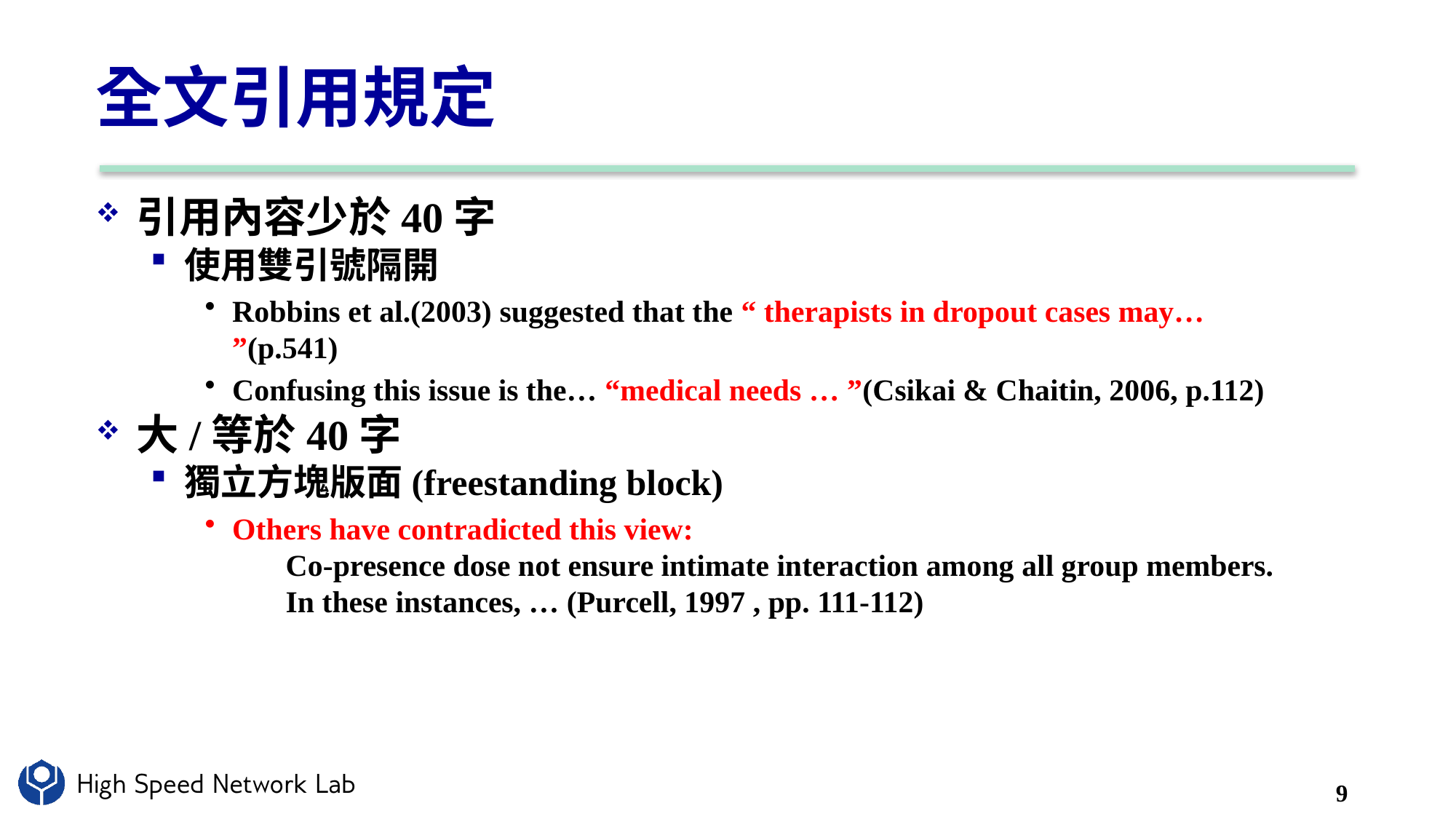

# 全文引用規定
引用內容少於40字
使用雙引號隔開
Robbins et al.(2003) suggested that the “ therapists in dropout cases may… ”(p.541)
Confusing this issue is the… “medical needs … ”(Csikai & Chaitin, 2006, p.112)
大/等於40字
獨立方塊版面(freestanding block)
Others have contradicted this view:
       Co-presence dose not ensure intimate interaction among all group members.
       In these instances, … (Purcell, 1997 , pp. 111-112)

9